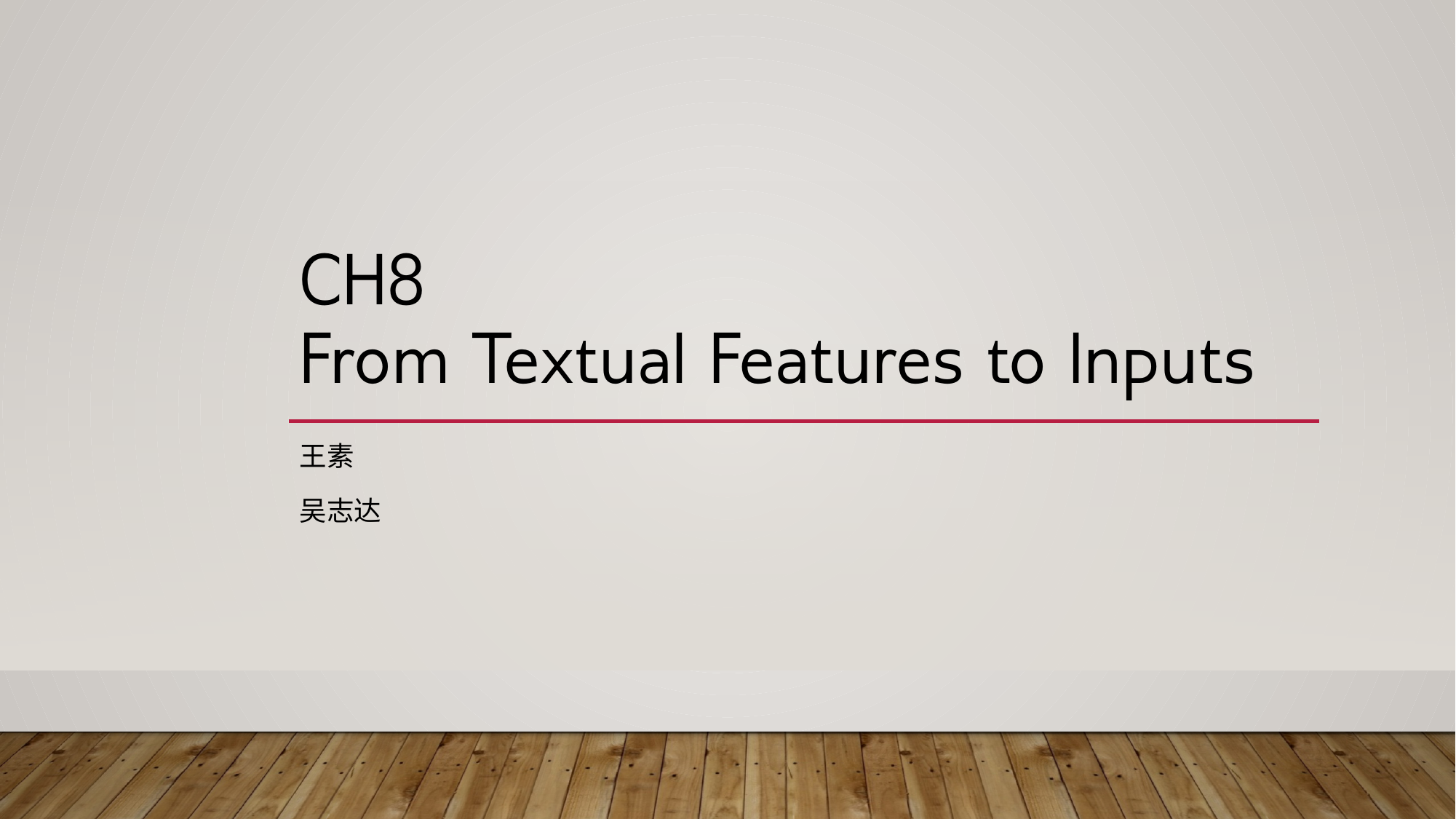

# CH8 From Textual Features to Inputs
王素
吴志达